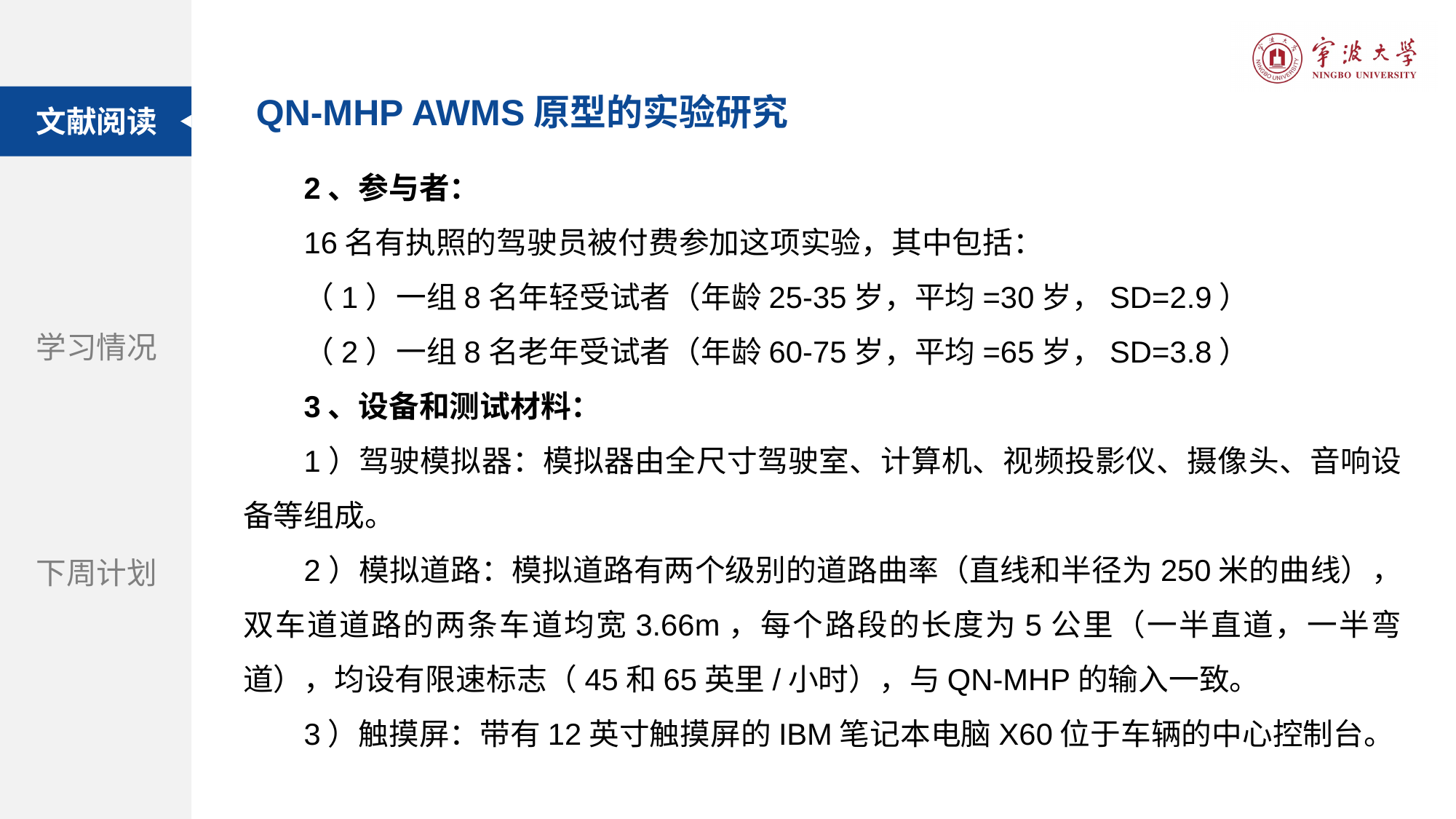

QN-MHP AWMS原型的实验研究

文献阅读
2、参与者：
16名有执照的驾驶员被付费参加这项实验，其中包括：
（1）一组8名年轻受试者（年龄25-35岁，平均=30岁，SD=2.9）
（2）一组8名老年受试者（年龄60-75岁，平均=65岁，SD=3.8）
3、设备和测试材料：
1）驾驶模拟器：模拟器由全尺寸驾驶室、计算机、视频投影仪、摄像头、音响设备等组成。
2）模拟道路：模拟道路有两个级别的道路曲率（直线和半径为250米的曲线），双车道道路的两条车道均宽3.66m，每个路段的长度为5公里（一半直道，一半弯道），均设有限速标志（45和65英里/小时），与QN-MHP的输入一致。
3）触摸屏：带有12英寸触摸屏的IBM笔记本电脑X60位于车辆的中心控制台。
题目：自动驾驶汽车和街道设计：使用虚拟现实实验探索中央分隔带在提高行人过街安全性方面的作用
学习情况
期刊：Accident Analysis and Prevention
下周计划